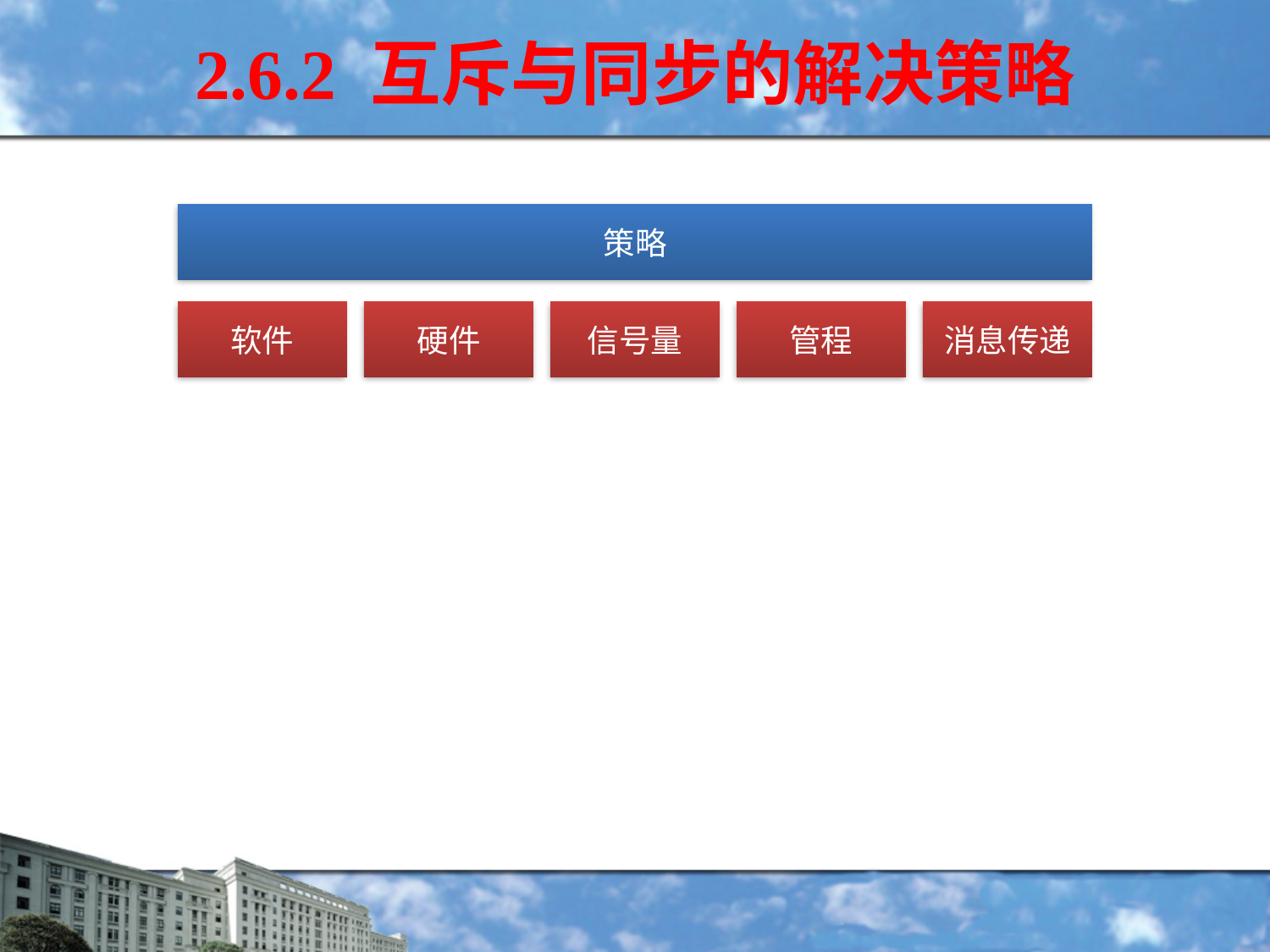

2.6.2 互斥与同步的解决策略
策略
硬件
信号量
软件
管程
消息传递